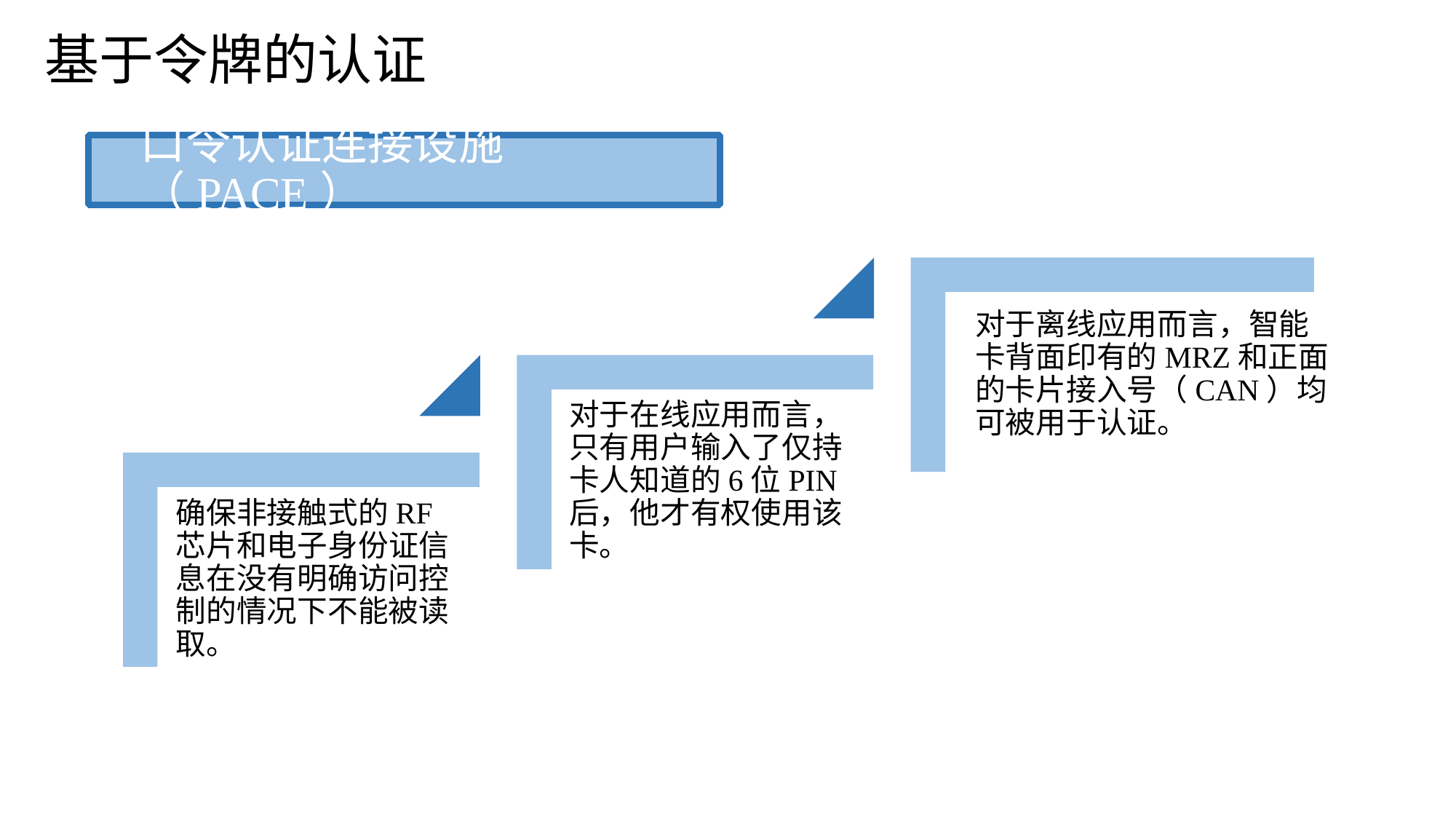

基于令牌的认证
口令认证连接设施（PACE）
确保非接触式的RF芯片和电子身份证信息在没有明确访问控制的情况下不能被读取。
对于在线应用而言，只有用户输入了仅持卡人知道的6位PIN后，他才有权使用该卡。
对于离线应用而言，智能卡背面印有的MRZ和正面的卡片接入号（CAN）均可被用于认证。